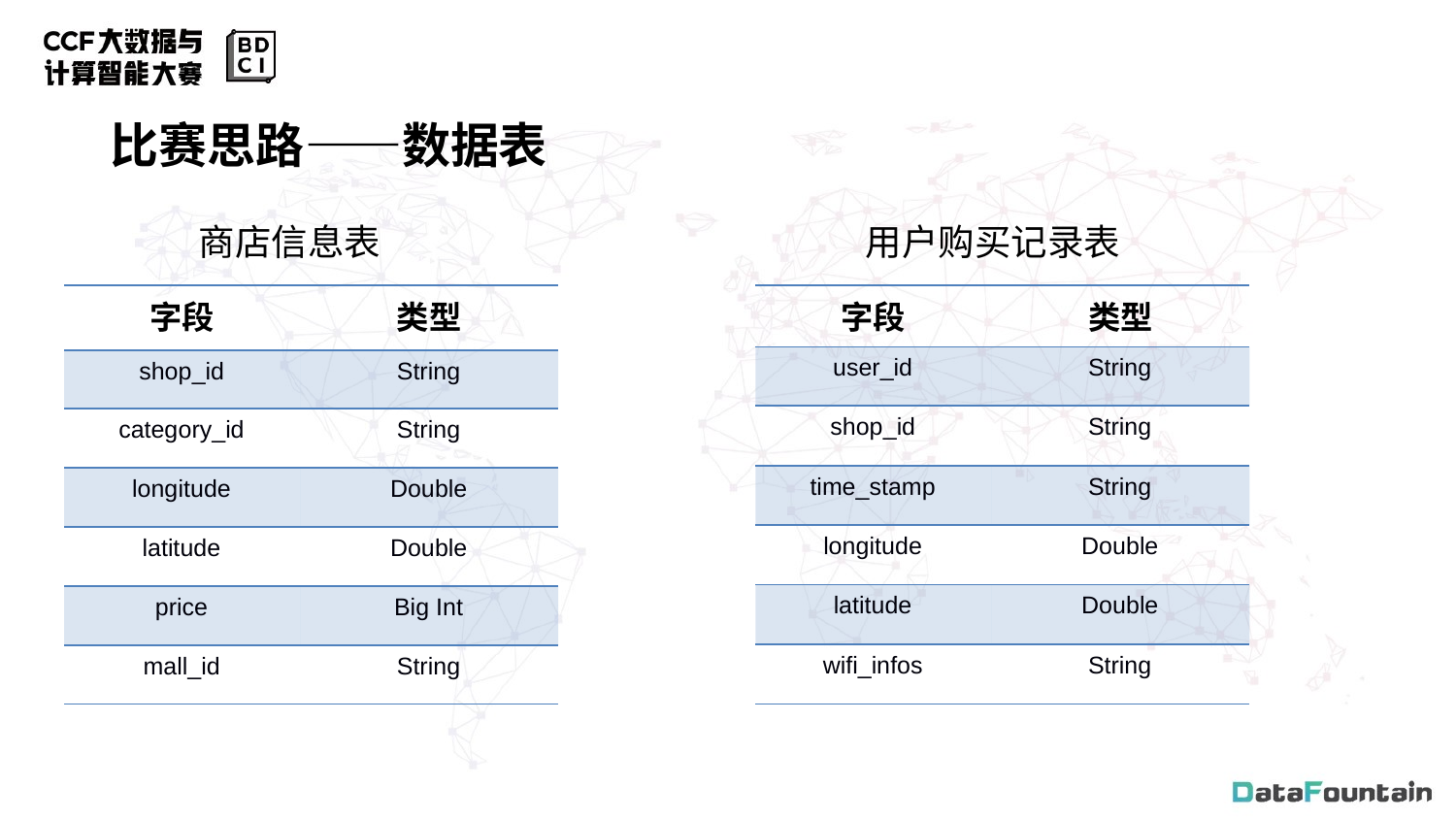

比赛思路——数据表
商店信息表
用户购买记录表
| 字段 | 类型 |
| --- | --- |
| shop\_id | String |
| category\_id | String |
| longitude | Double |
| latitude | Double |
| price | Big Int |
| mall\_id | String |
| 字段 | 类型 |
| --- | --- |
| user\_id | String |
| shop\_id | String |
| time\_stamp | String |
| longitude | Double |
| latitude | Double |
| wifi\_infos | String |